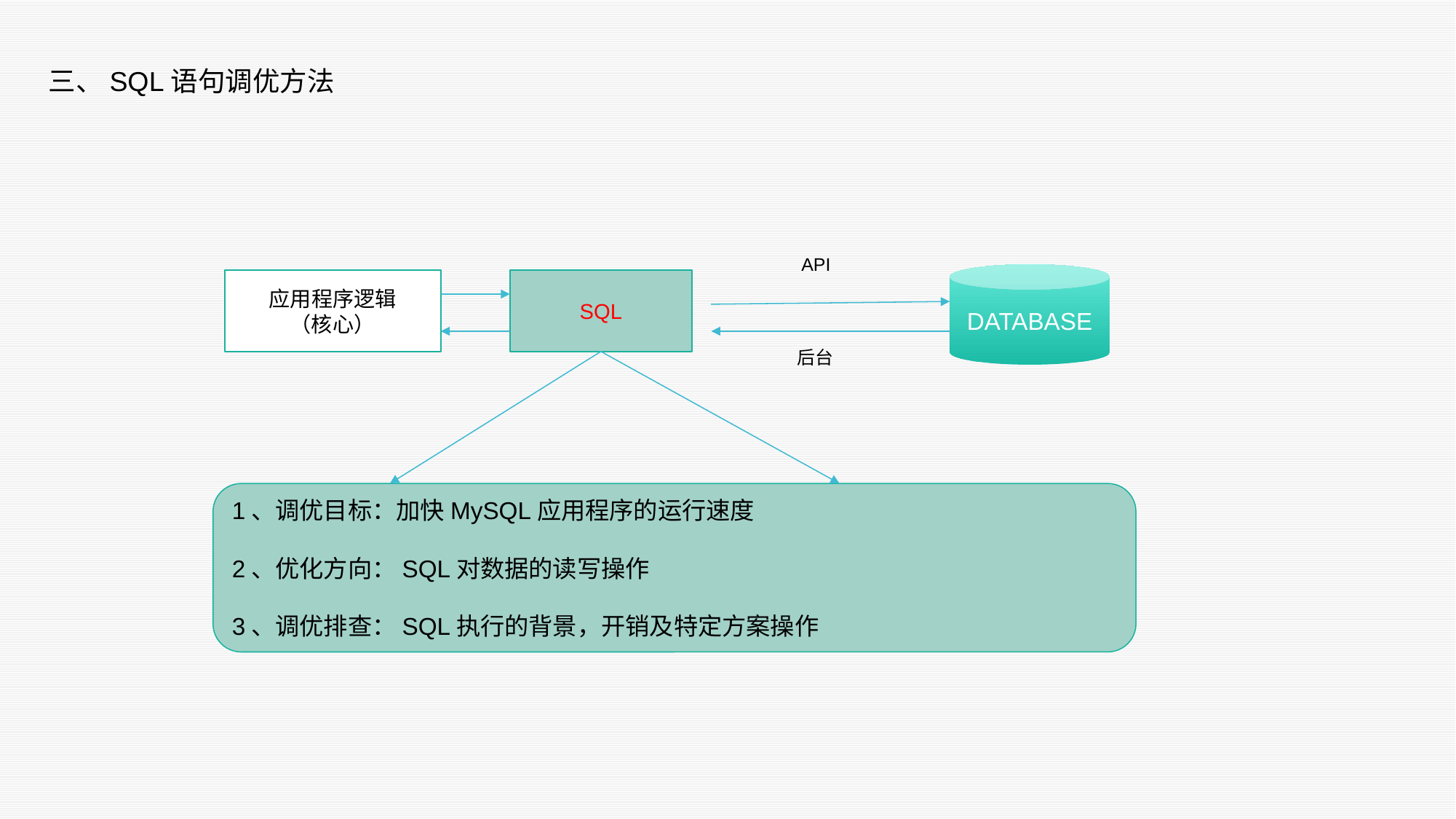

三、SQL语句调优方法
API
DATABASE
应用程序逻辑
（核心）
SQL
后台
1、调优目标：加快MySQL应用程序的运行速度

2、优化方向：SQL对数据的读写操作
3、调优排查：SQL执行的背景，开销及特定方案操作